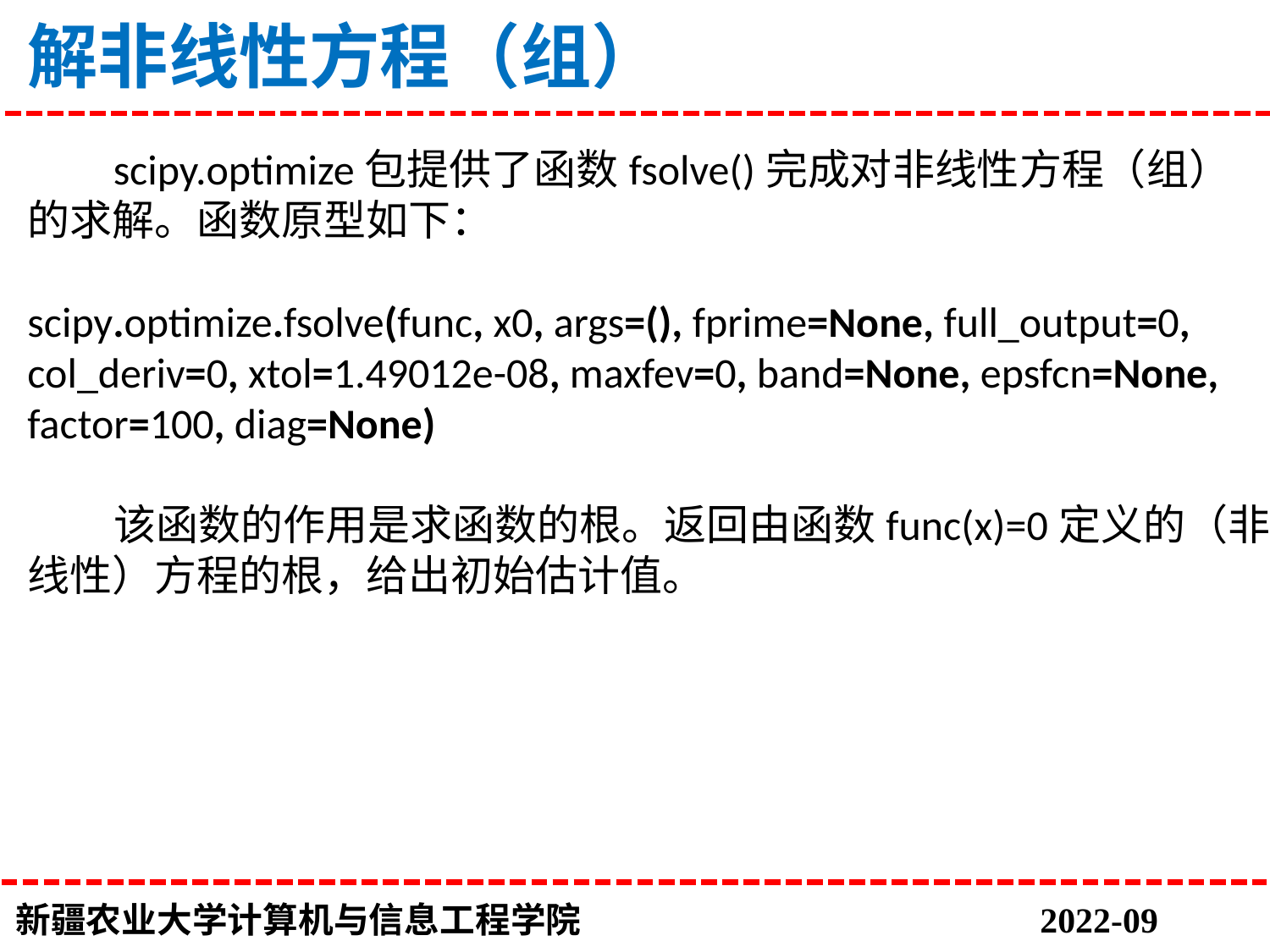

# 解非线性方程（组）
         scipy.optimize包提供了函数fsolve()完成对非线性方程（组）的求解。函数原型如下：

scipy.optimize.fsolve(func, x0, args=(), fprime=None, full_output=0, col_deriv=0, xtol=1.49012e-08, maxfev=0, band=None, epsfcn=None, factor=100, diag=None)

        该函数的作用是求函数的根。返回由函数func(x)=0定义的（非线性）方程的根，给出初始估计值。